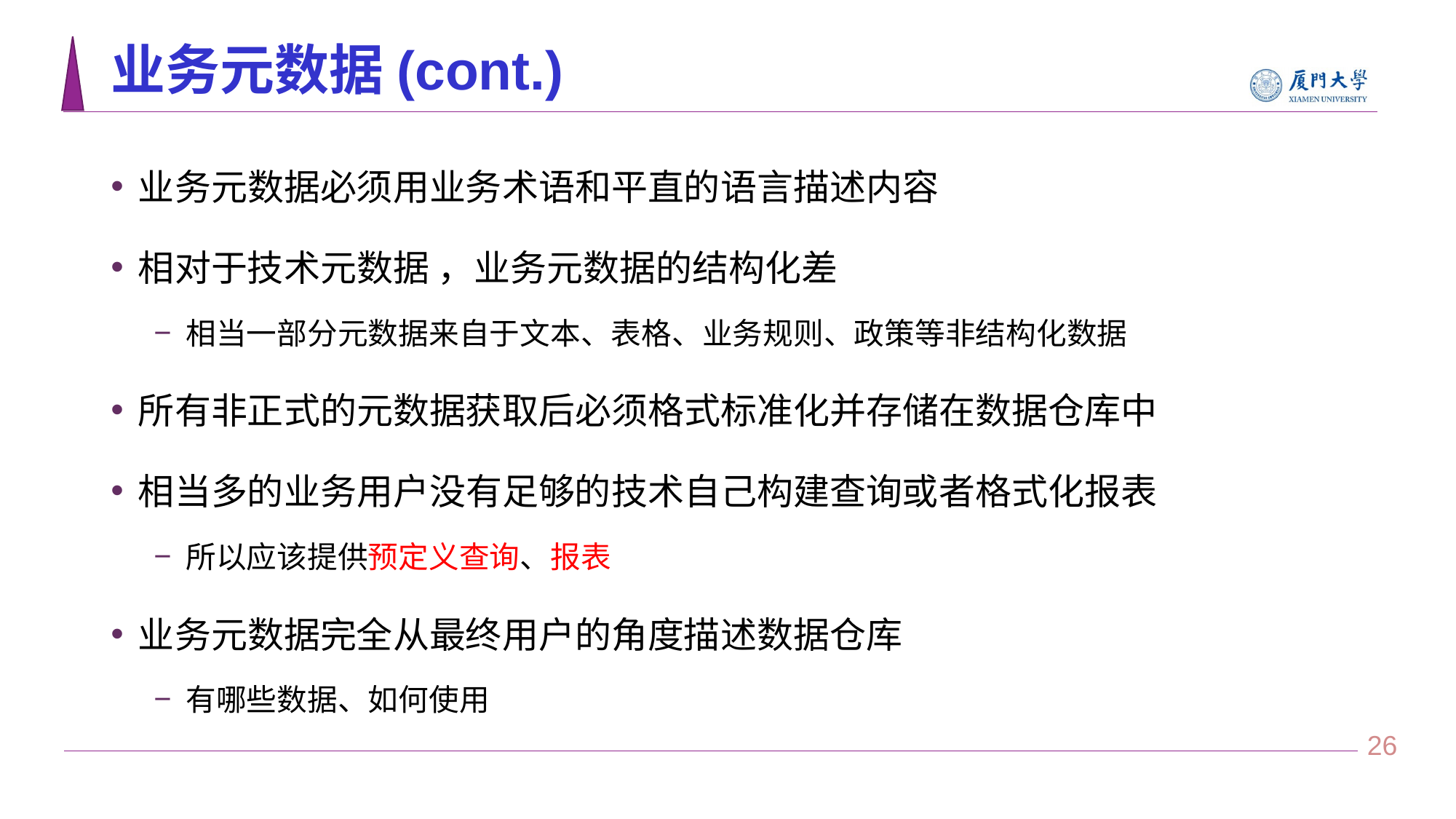

# 业务元数据(cont.)
业务元数据必须用业务术语和平直的语言描述内容
相对于技术元数据 ，业务元数据的结构化差
相当一部分元数据来自于文本、表格、业务规则、政策等非结构化数据
所有非正式的元数据获取后必须格式标准化并存储在数据仓库中
相当多的业务用户没有足够的技术自己构建查询或者格式化报表
所以应该提供预定义查询、报表
业务元数据完全从最终用户的角度描述数据仓库
有哪些数据、如何使用
26